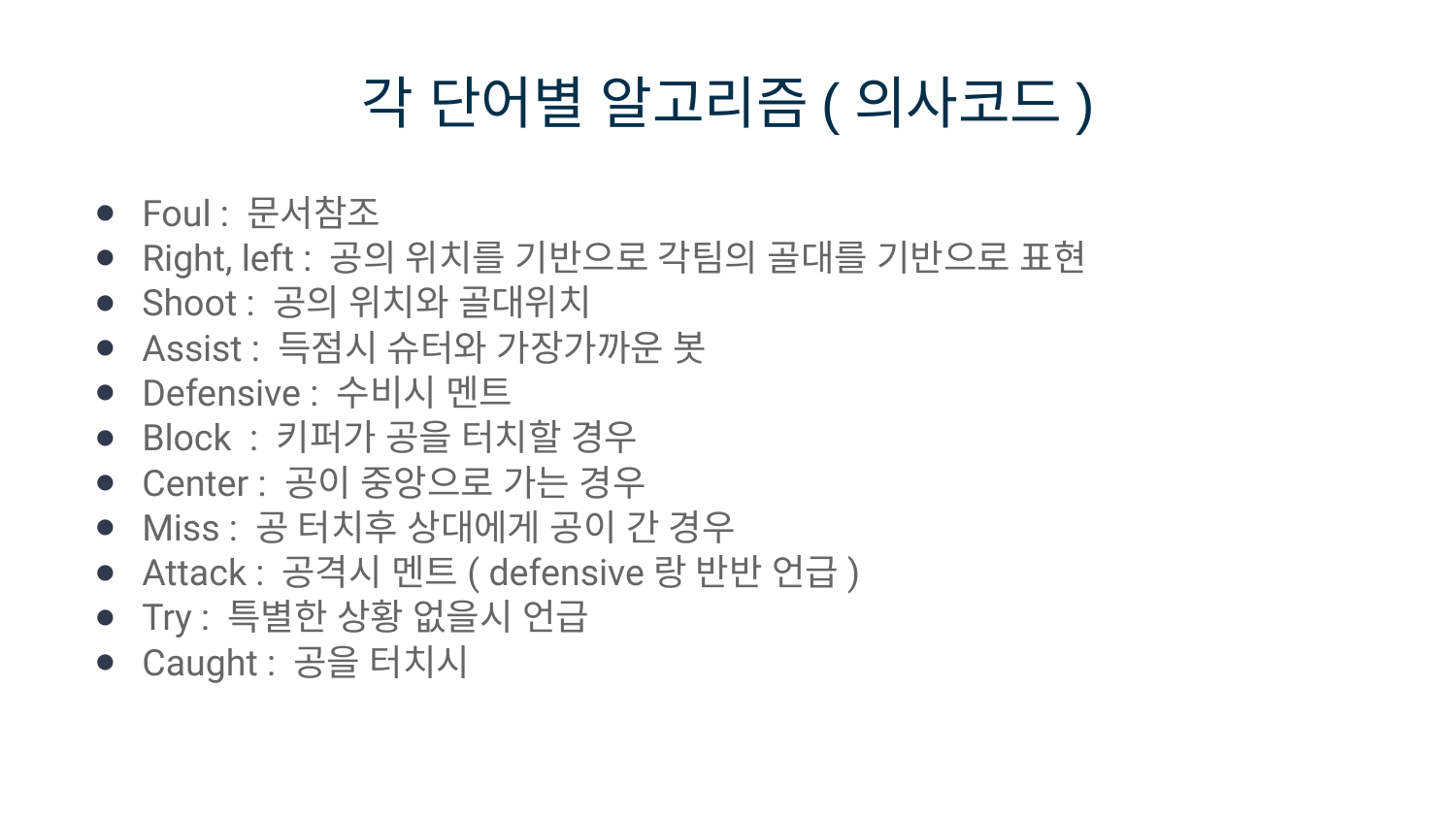

# 각 단어별 알고리즘(의사코드)
Foul : 문서참조
Right, left : 공의 위치를 기반으로 각팀의 골대를 기반으로 표현
Shoot : 공의 위치와 골대위치
Assist : 득점시 슈터와 가장가까운 봇
Defensive : 수비시 멘트
Block  : 키퍼가 공을 터치할 경우
Center : 공이 중앙으로 가는 경우
Miss : 공 터치후 상대에게 공이 간 경우
Attack : 공격시 멘트( defensive랑 반반 언급)
Try : 특별한 상황 없을시 언급
Caught : 공을 터치시